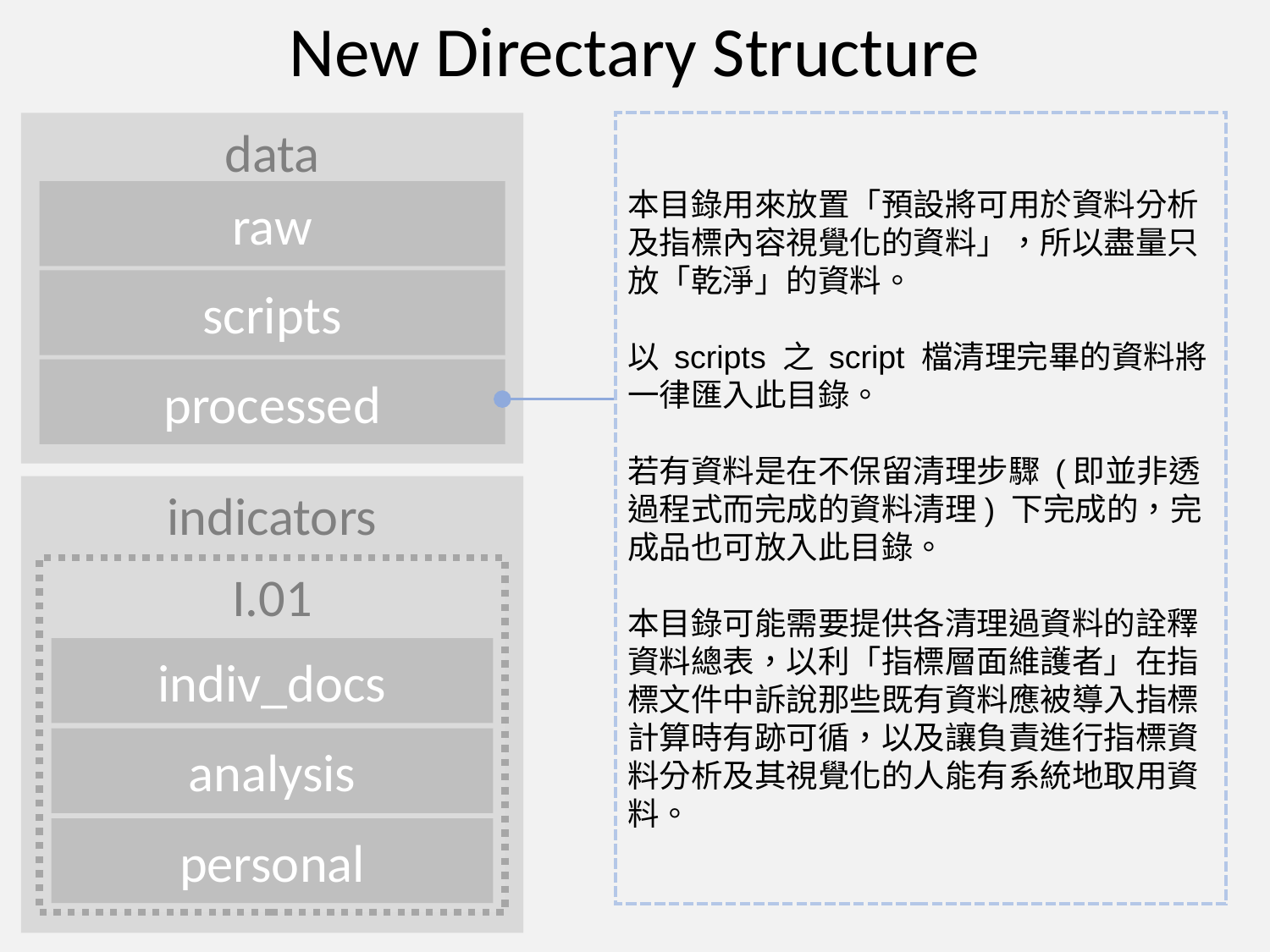

New Directary Structure
data
本目錄用來放置「預設將可用於資料分析及指標內容視覺化的資料」，所以盡量只放「乾淨」的資料。

以 scripts 之 script 檔清理完畢的資料將一律匯入此目錄。

若有資料是在不保留清理步驟 (即並非透過程式而完成的資料清理) 下完成的，完成品也可放入此目錄。

本目錄可能需要提供各清理過資料的詮釋資料總表，以利「指標層面維護者」在指標文件中訴說那些既有資料應被導入指標計算時有跡可循，以及讓負責進行指標資料分析及其視覺化的人能有系統地取用資料。
raw
scripts
processed
indicators
I.01
indiv_docs
analysis
personal